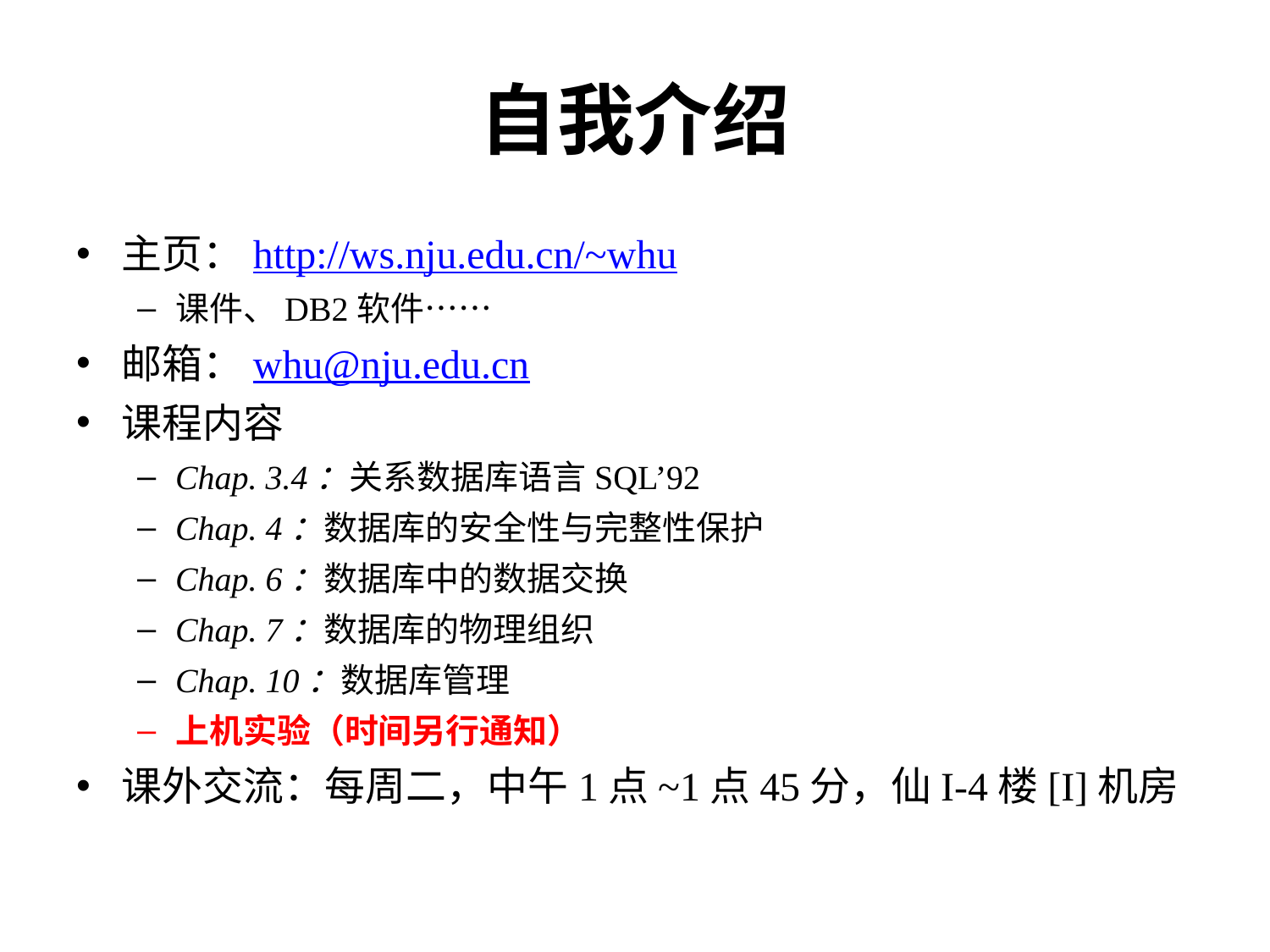

# 自我介绍
主页：http://ws.nju.edu.cn/~whu
课件、DB2软件……
邮箱：whu@nju.edu.cn
课程内容
Chap. 3.4：关系数据库语言SQL’92
Chap. 4：数据库的安全性与完整性保护
Chap. 6：数据库中的数据交换
Chap. 7：数据库的物理组织
Chap. 10：数据库管理
上机实验（时间另行通知）
课外交流：每周二，中午1点~1点45分，仙I-4楼[I]机房